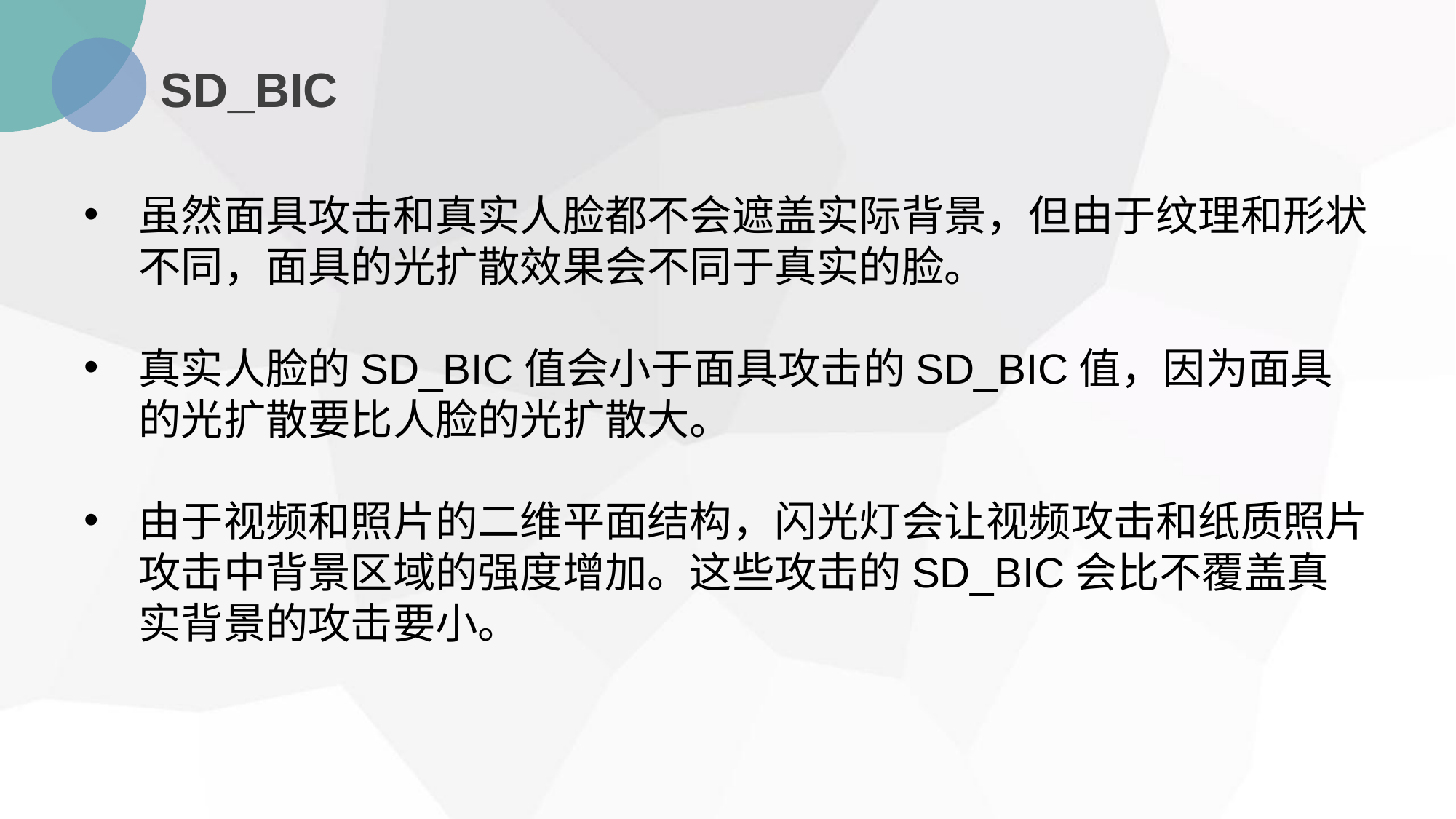

SD_BIC

虽然面具攻击和真实人脸都不会遮盖实际背景，但由于纹理和形状不同，面具的光扩散效果会不同于真实的脸。

真实人脸的SD_BIC值会小于面具攻击的SD_BIC值，因为面具的光扩散要比人脸的光扩散大。

由于视频和照片的二维平面结构，闪光灯会让视频攻击和纸质照片攻击中背景区域的强度增加。这些攻击的SD_BIC会比不覆盖真实背景的攻击要小。